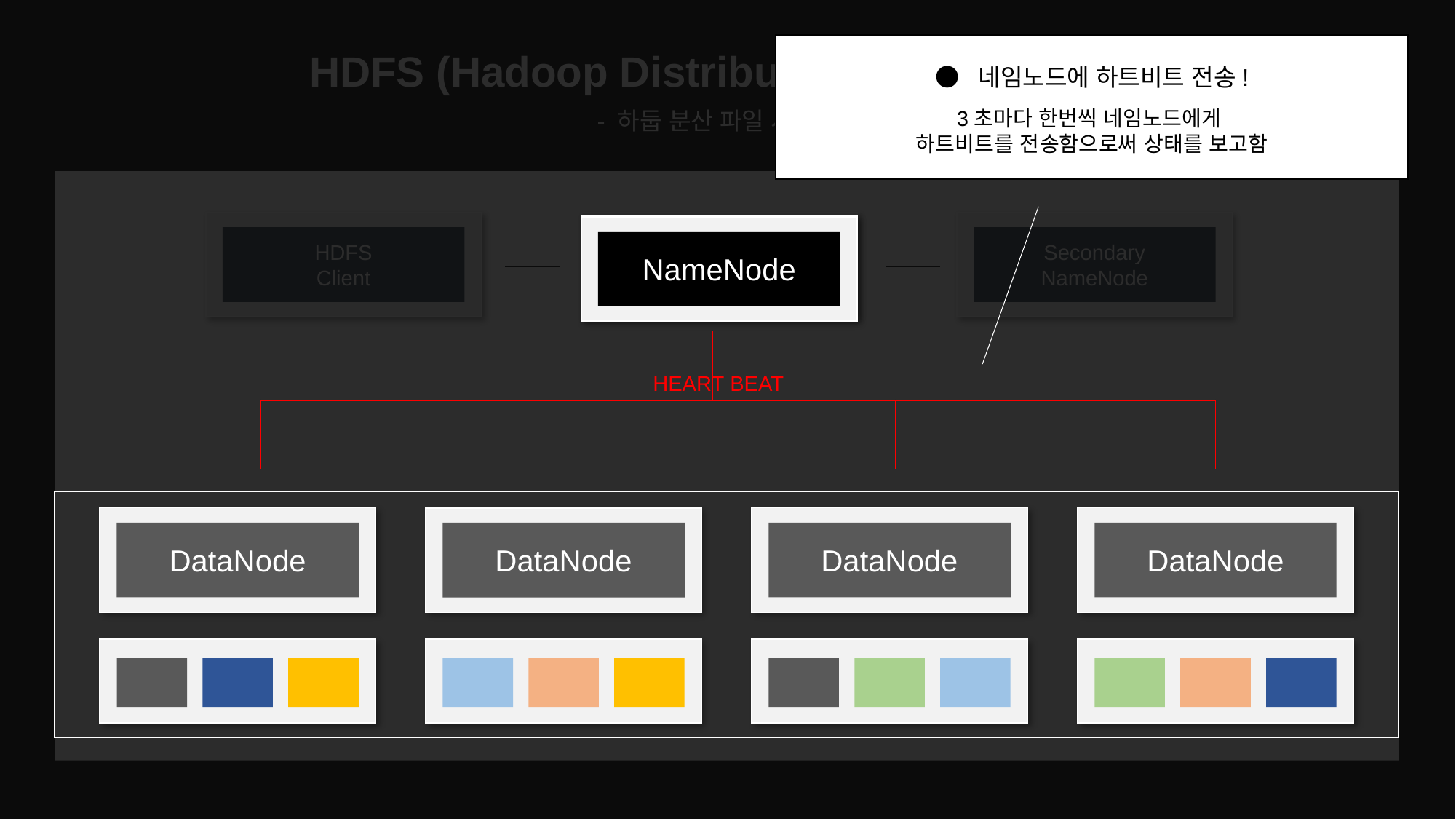

HDFS (Hadoop Distribution File System)?
●  네임노드에 하트비트 전송!
3초마다 한번씩 네임노드에게
하트비트를 전송함으로써 상태를 보고함
- 하둡 분산 파일 시스템 -

NameNode

HDFS
Client
Secondary
NameNode
NameNode
HEART BEAT

DataNode
DataNode
DataNode
DataNode